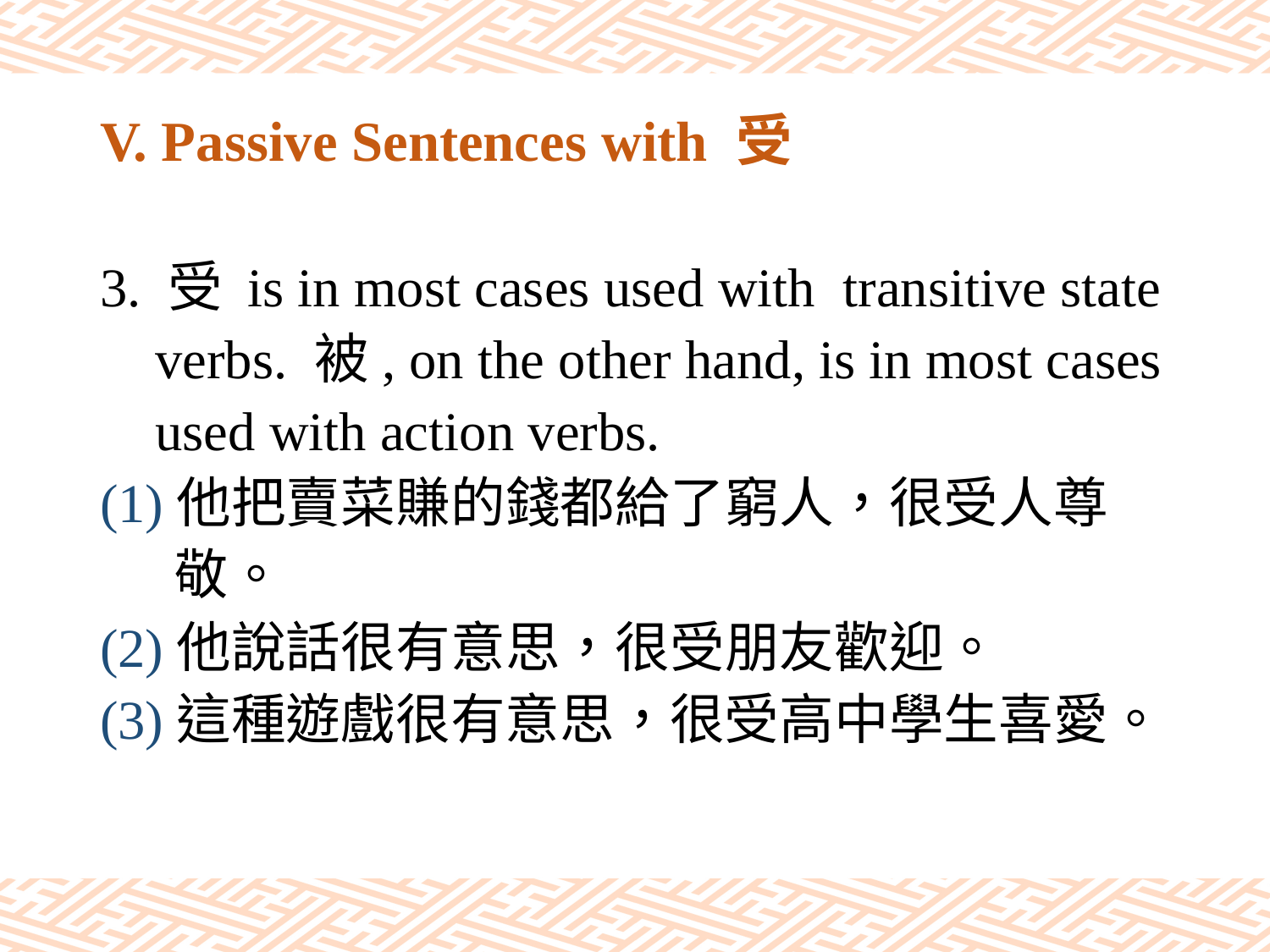

# V. Passive Sentences with 受
3. 受 is in most cases used with  transitive state
    verbs. 被, on the other hand, is in most cases
    used with action verbs.
(1)他把賣菜賺的錢都給了窮人，很受人尊
     敬。
(2)他說話很有意思，很受朋友歡迎。
(3)這種遊戲很有意思，很受高中學生喜愛。